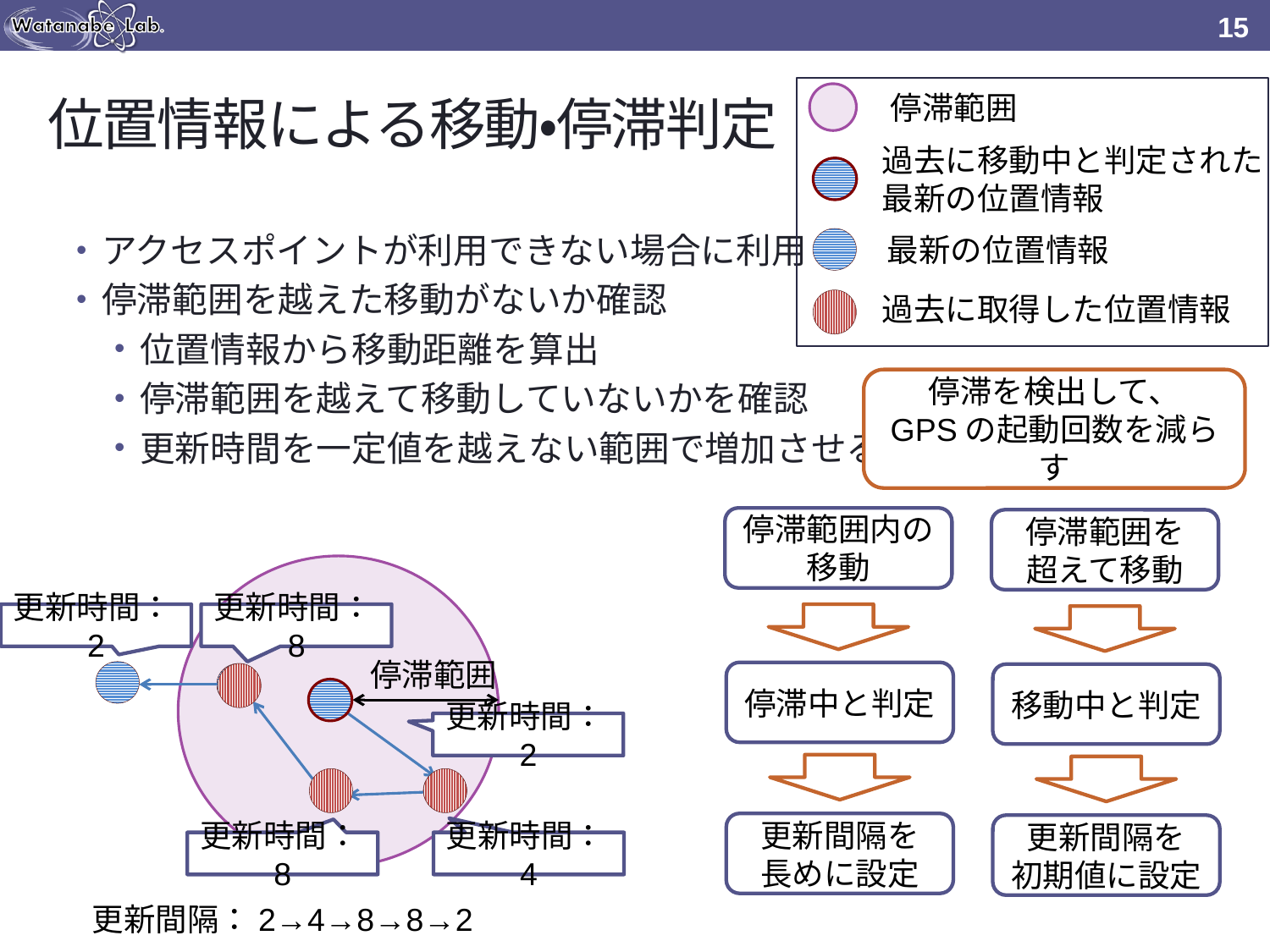

15
# 位置情報による移動・停滞判定

停滞範囲

過去に移動中と判定された
最新の位置情報

最新の位置情報

過去に取得した位置情報

アクセスポイントが利用できない場合に利用
停滞範囲を越えた移動がないか確認
位置情報から移動距離を算出
停滞範囲を越えて移動していないかを確認
更新時間を一定値を越えない範囲で増加させる

停滞を検出して、
GPSの起動回数を減らす
停滞範囲内の移動
停滞範囲を
超えて移動

更新時間：8
更新時間：2

停滞範囲

停滞中と判定

移動中と判定

更新時間：2

更新間隔を
長めに設定
更新間隔を
初期値に設定
更新時間：8
更新時間：4
更新間隔：2→4→8→8→2